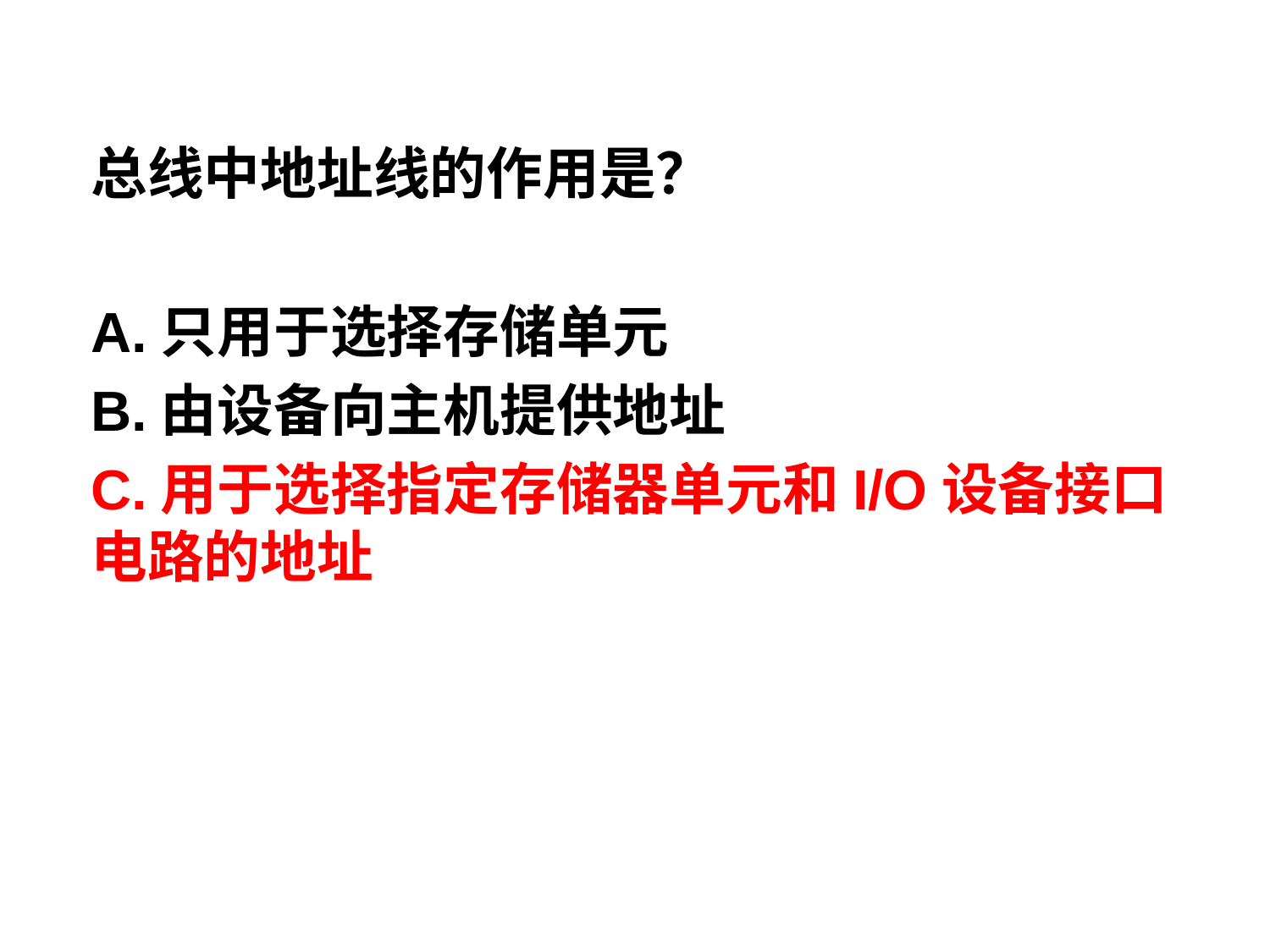

#
总线中地址线的作用是？

A.只用于选择存储单元
B.由设备向主机提供地址
C.用于选择指定存储器单元和I/O设备接口电路的地址